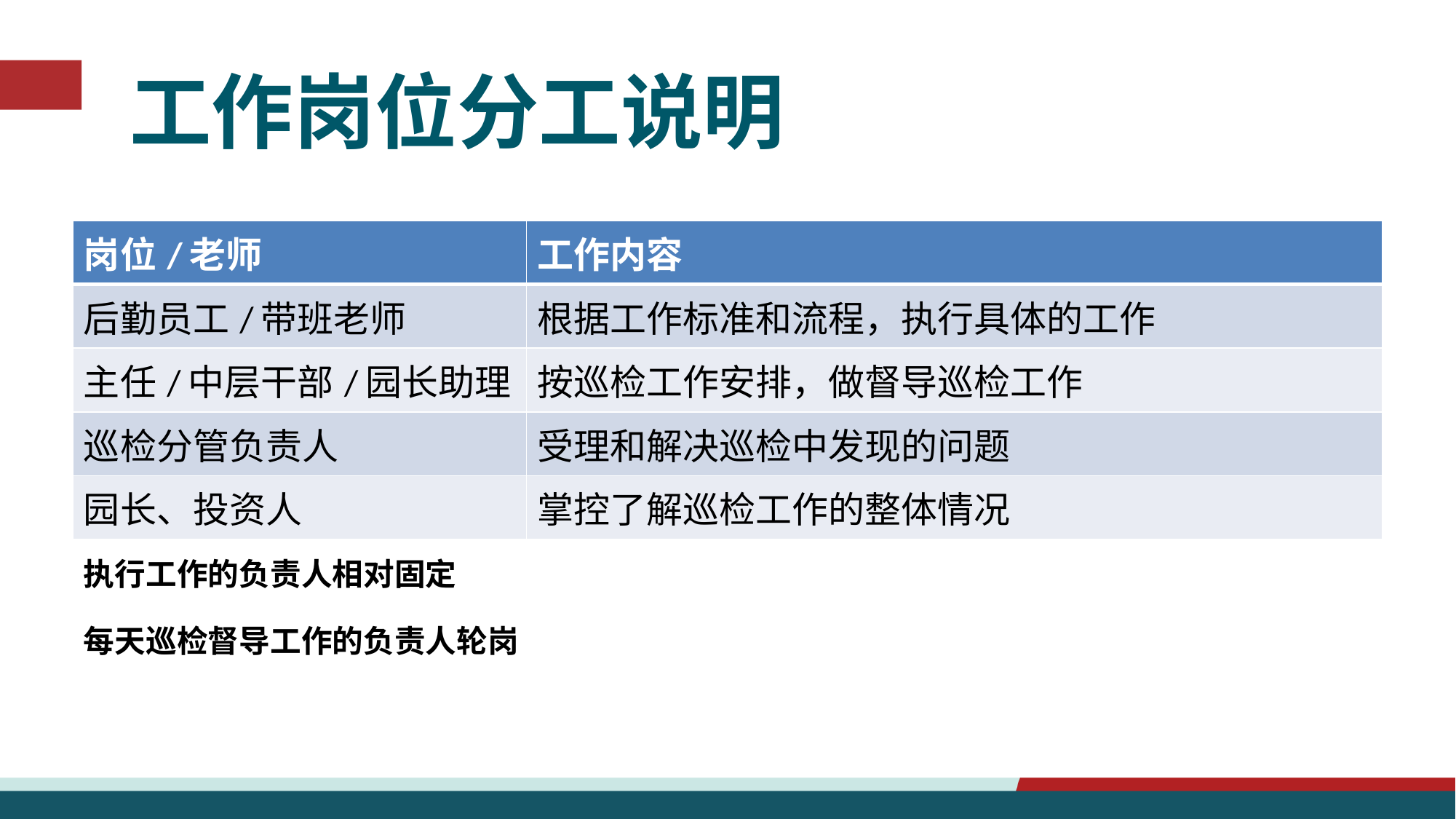

# 工作岗位分工说明

| 岗位/老师 | 工作内容 |
| --- | --- |
| 后勤员工/带班老师 | 根据工作标准和流程，执行具体的工作 |
| 主任/中层干部/园长助理 | 按巡检工作安排，做督导巡检工作 |
| 巡检分管负责人 | 受理和解决巡检中发现的问题 |
| 园长、投资人 | 掌控了解巡检工作的整体情况 |
执行工作的负责人相对固定
每天巡检督导工作的负责人轮岗